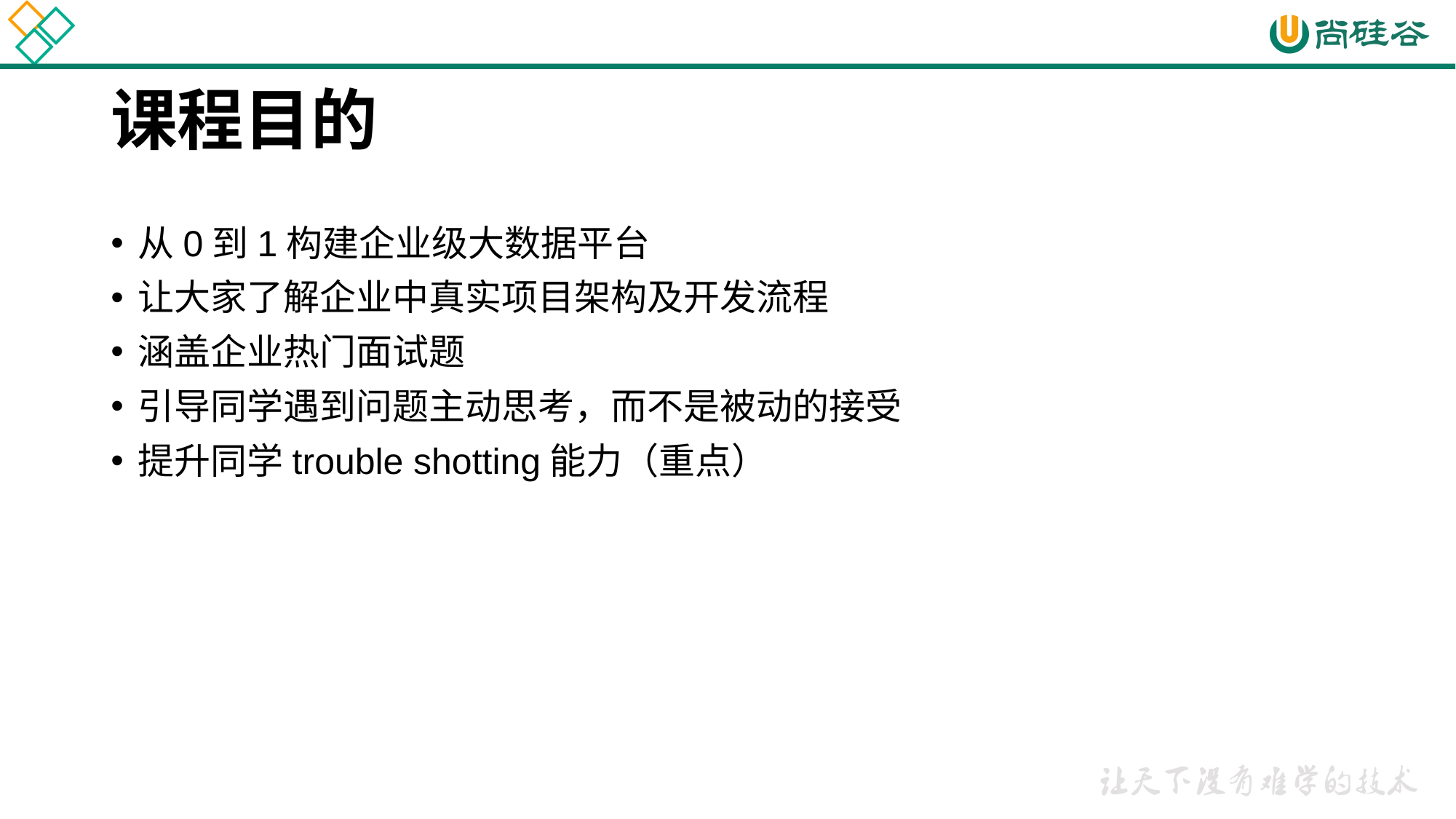

# 课程目的
从0到1构建企业级大数据平台
让大家了解企业中真实项目架构及开发流程
涵盖企业热门面试题
引导同学遇到问题主动思考，而不是被动的接受
提升同学trouble shotting能力（重点）